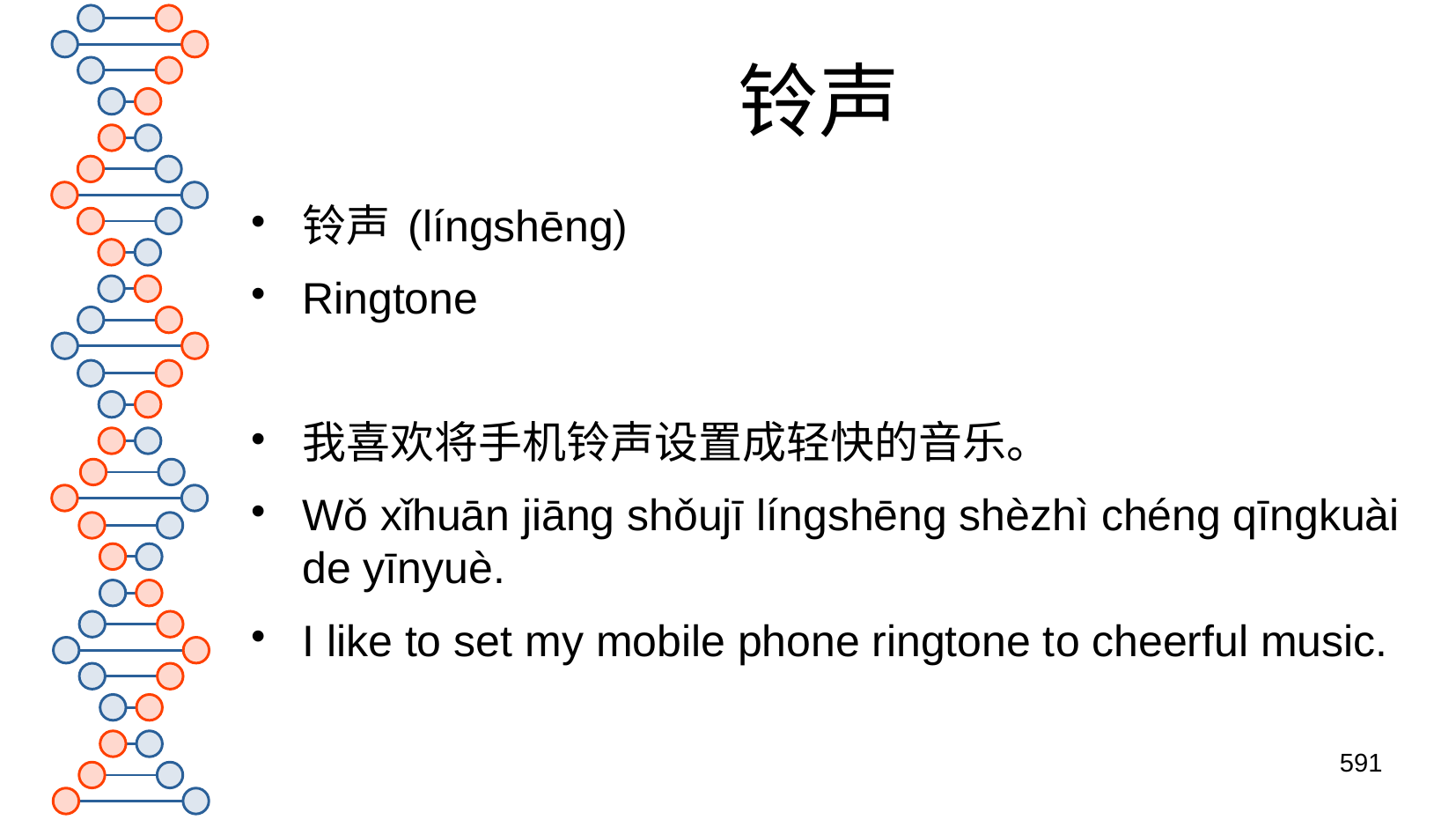

# 铃声
铃声 (língshēng)
Ringtone

我喜欢将手机铃声设置成轻快的音乐。
Wǒ xǐhuān jiāng shǒujī língshēng shèzhì chéng qīngkuài de yīnyuè.
I like to set my mobile phone ringtone to cheerful music.
591